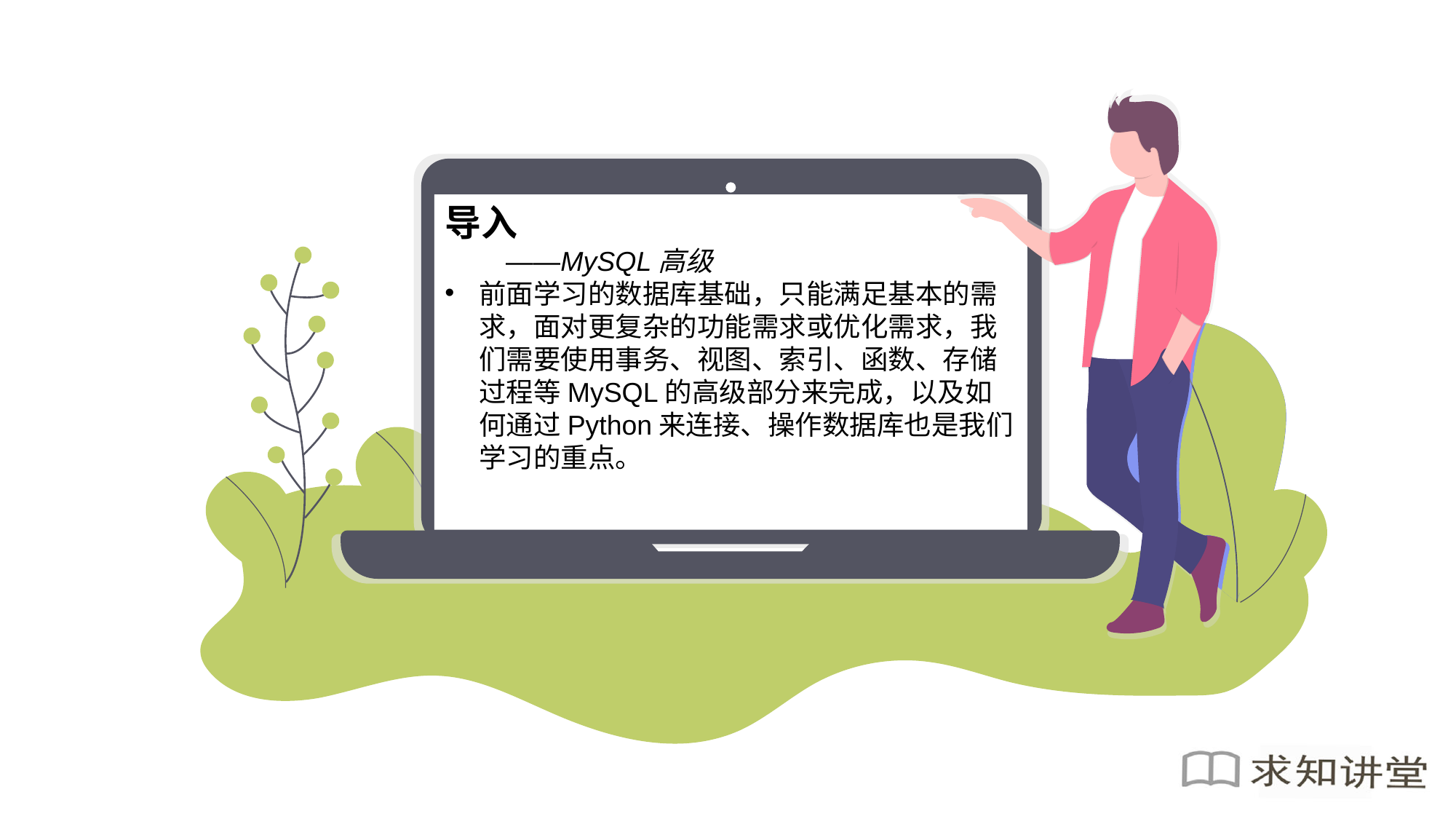

导入
        ——MySQL高级
前面学习的数据库基础，只能满足基本的需求，面对更复杂的功能需求或优化需求，我们需要使用事务、视图、索引、函数、存储过程等MySQL的高级部分来完成，以及如何通过Python来连接、操作数据库也是我们学习的重点。